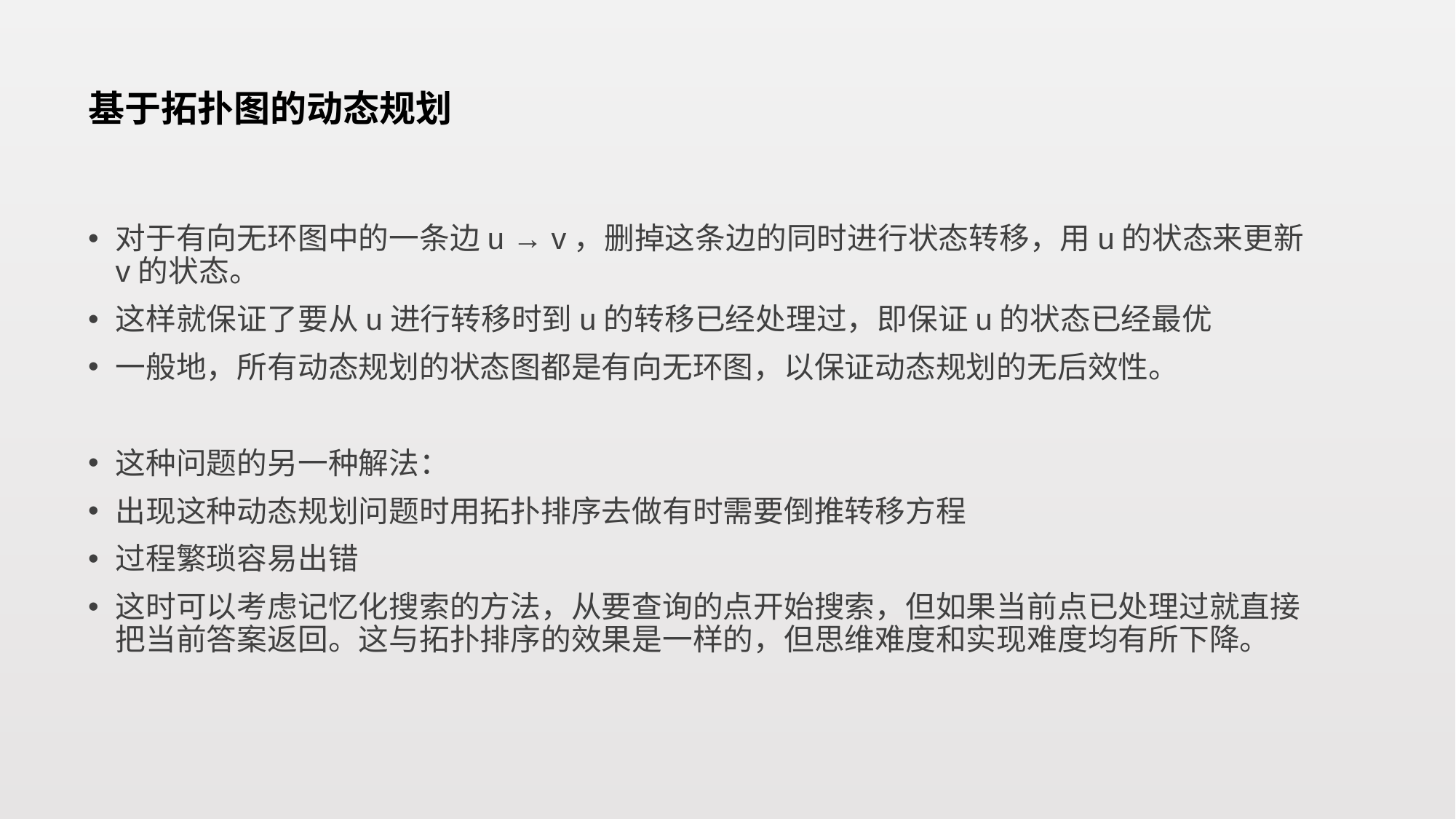

# 基于拓扑图的动态规划
对于有向无环图中的一条边u → v，删掉这条边的同时进行状态转移，用u的状态来更新v的状态。
这样就保证了要从u进行转移时到u的转移已经处理过，即保证u的状态已经最优
一般地，所有动态规划的状态图都是有向无环图，以保证动态规划的无后效性。

这种问题的另一种解法：
出现这种动态规划问题时用拓扑排序去做有时需要倒推转移方程
过程繁琐容易出错
这时可以考虑记忆化搜索的方法，从要查询的点开始搜索，但如果当前点已处理过就直接把当前答案返回。这与拓扑排序的效果是一样的，但思维难度和实现难度均有所下降。